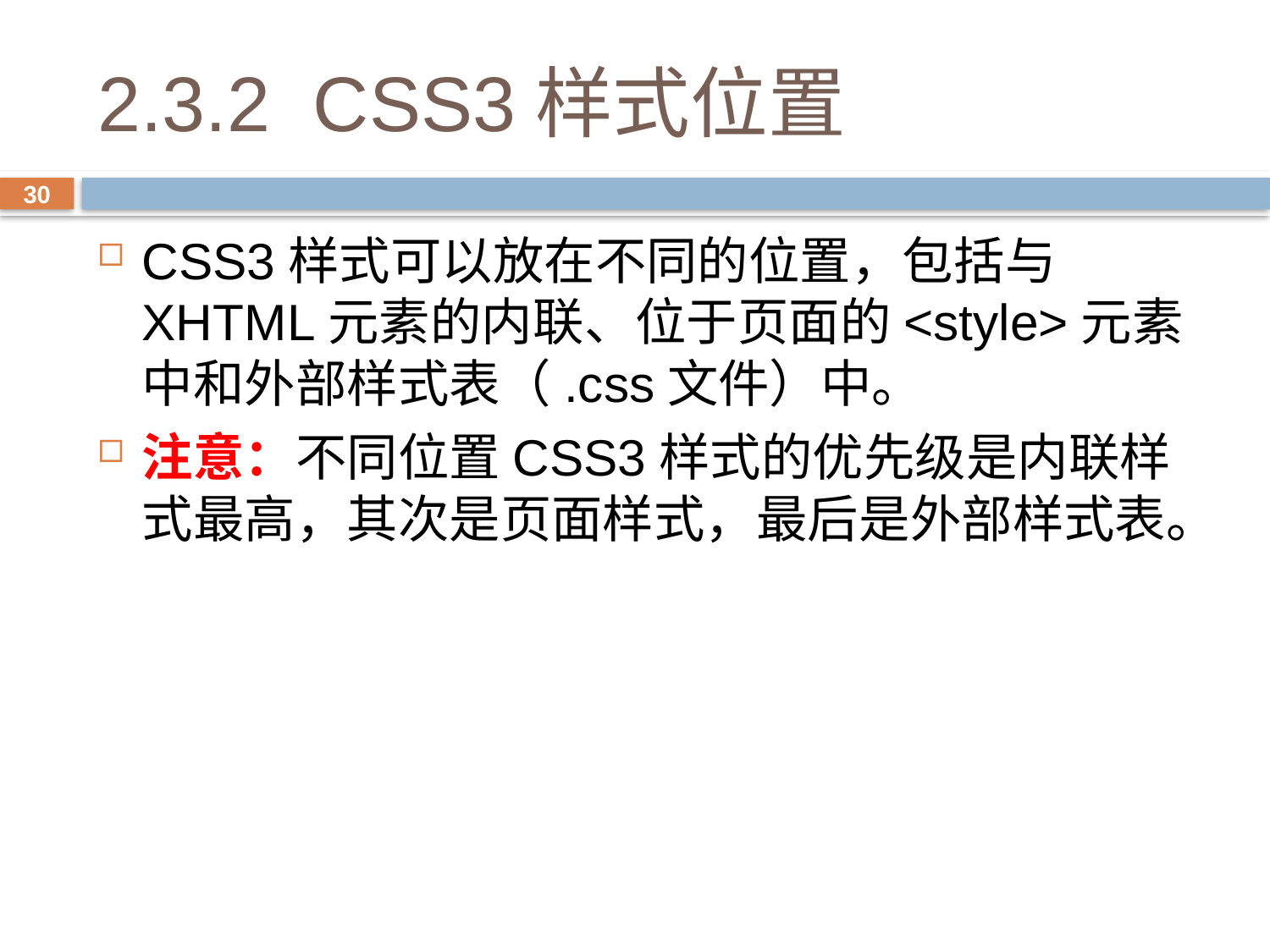

# 2.3.2  CSS3样式位置
30
CSS3样式可以放在不同的位置，包括与XHTML元素的内联、位于页面的<style>元素中和外部样式表（.css文件）中。
注意：不同位置CSS3样式的优先级是内联样式最高，其次是页面样式，最后是外部样式表。